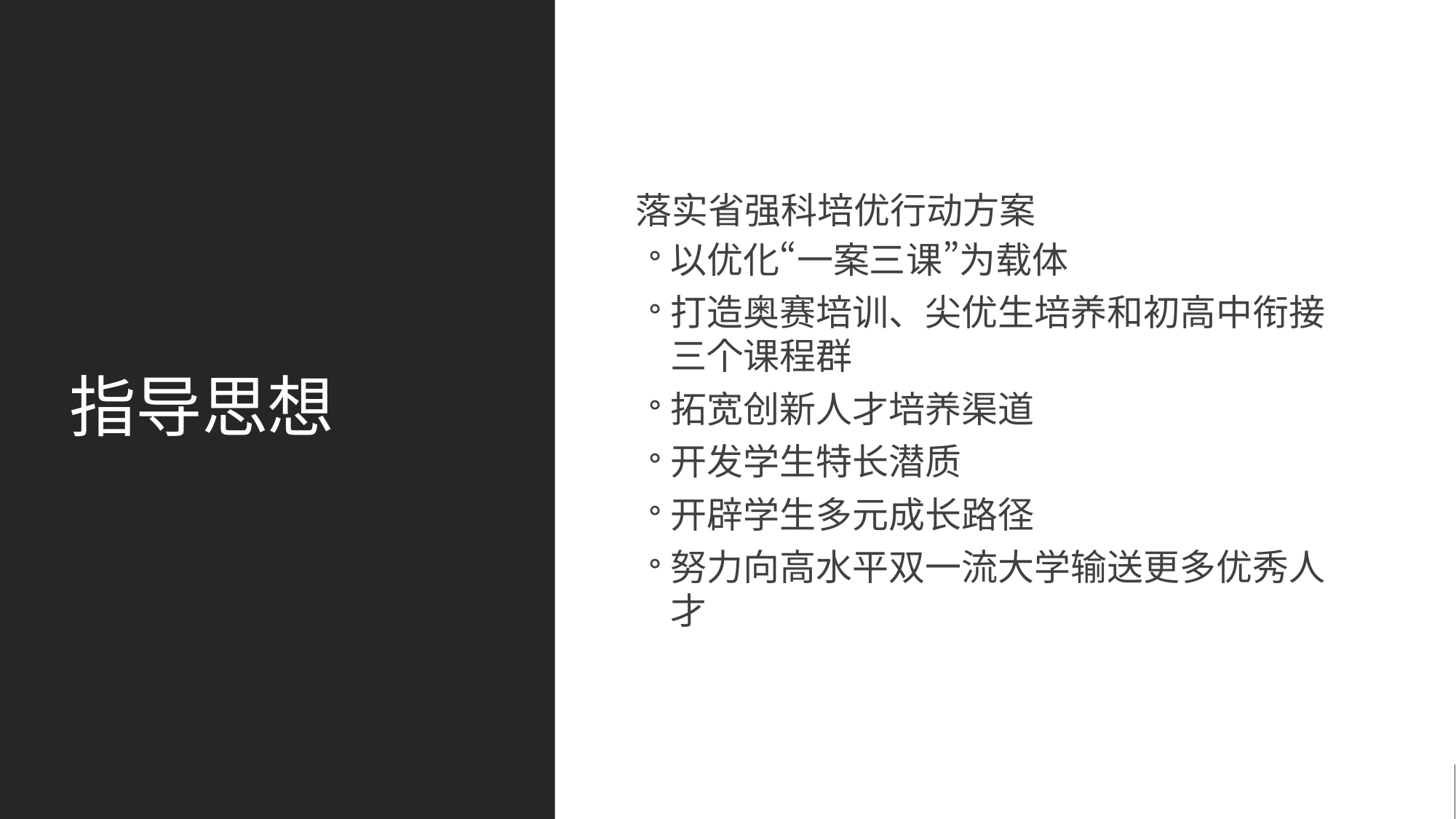

# 指导思想
落实省强科培优行动方案
以优化“一案三课”为载体
打造奥赛培训、尖优生培养和初高中衔接三个课程群
拓宽创新人才培养渠道
开发学生特长潜质
开辟学生多元成长路径
努力向高水平双一流大学输送更多优秀人才